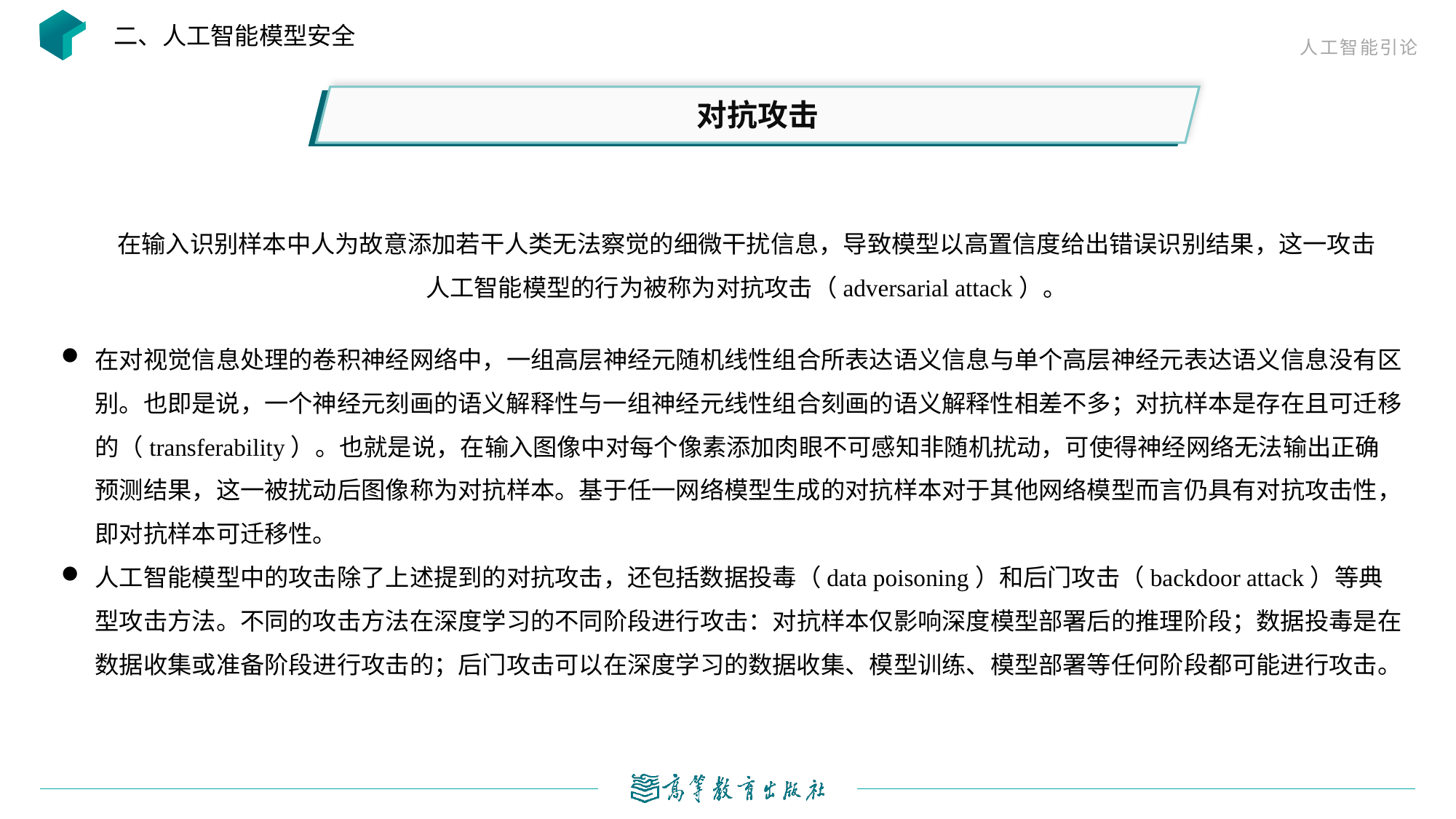

二、人工智能模型安全

对抗攻击

在输入识别样本中人为故意添加若干人类无法察觉的细微干扰信息，导致模型以高置信度给出错误识别结果，这一攻击人工智能模型的行为被称为对抗攻击（adversarial attack）。

在对视觉信息处理的卷积神经网络中，一组高层神经元随机线性组合所表达语义信息与单个高层神经元表达语义信息没有区别。也即是说，一个神经元刻画的语义解释性与一组神经元线性组合刻画的语义解释性相差不多；对抗样本是存在且可迁移的（transferability）。也就是说，在输入图像中对每个像素添加肉眼不可感知非随机扰动，可使得神经网络无法输出正确预测结果，这一被扰动后图像称为对抗样本。基于任一网络模型生成的对抗样本对于其他网络模型而言仍具有对抗攻击性，即对抗样本可迁移性。
人工智能模型中的攻击除了上述提到的对抗攻击，还包括数据投毒（data poisoning）和后门攻击（backdoor attack）等典型攻击方法。不同的攻击方法在深度学习的不同阶段进行攻击：对抗样本仅影响深度模型部署后的推理阶段；数据投毒是在数据收集或准备阶段进行攻击的；后门攻击可以在深度学习的数据收集、模型训练、模型部署等任何阶段都可能进行攻击。